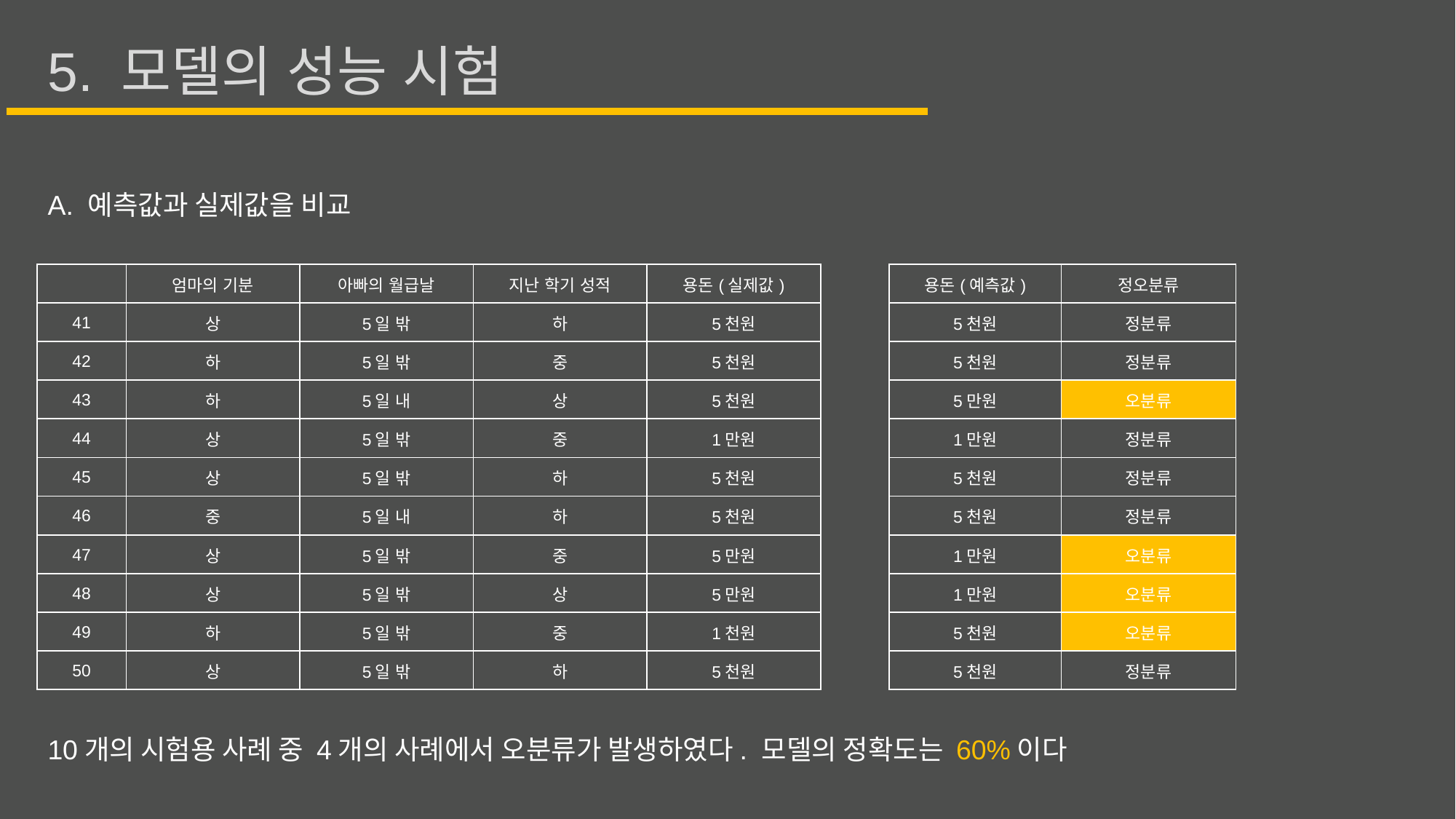

5. 모델의 성능 시험

A. 예측값과 실제값을 비교
|  | 엄마의 기분 | 아빠의 월급날 | 지난 학기 성적 | 용돈(실제값) |
| --- | --- | --- | --- | --- |
| 41 | 상 | 5일 밖 | 하 | 5천원 |
| 42 | 하 | 5일 밖 | 중 | 5천원 |
| 43 | 하 | 5일 내 | 상 | 5천원 |
| 44 | 상 | 5일 밖 | 중 | 1만원 |
| 45 | 상 | 5일 밖 | 하 | 5천원 |
| 46 | 중 | 5일 내 | 하 | 5천원 |
| 47 | 상 | 5일 밖 | 중 | 5만원 |
| 48 | 상 | 5일 밖 | 상 | 5만원 |
| 49 | 하 | 5일 밖 | 중 | 1천원 |
| 50 | 상 | 5일 밖 | 하 | 5천원 |
| 용돈(예측값) | 정오분류 |
| --- | --- |
| 5천원 | 정분류 |
| 5천원 | 정분류 |
| 5만원 | 오분류 |
| 1만원 | 정분류 |
| 5천원 | 정분류 |
| 5천원 | 정분류 |
| 1만원 | 오분류 |
| 1만원 | 오분류 |
| 5천원 | 오분류 |
| 5천원 | 정분류 |
10개의 시험용 사례 중 4개의 사례에서 오분류가 발생하였다. 모델의 정확도는 60%이다